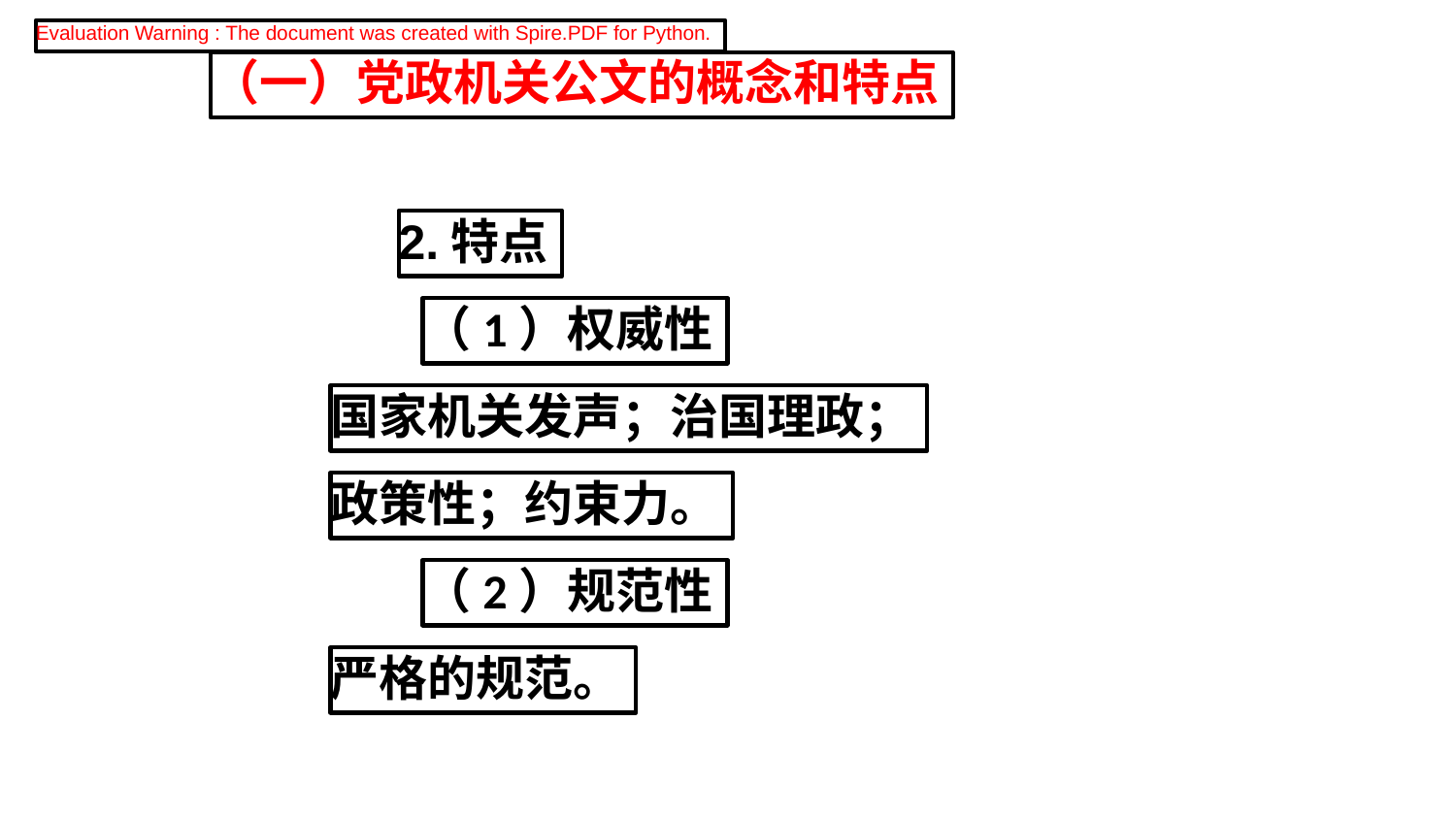

Evaluation Warning : The document was created with Spire.PDF for Python.
（一）党政机关公文的概念和特点
2.特点
（1）权威性
国家机关发声；治国理政；
政策性；约束力。
（2）规范性
严格的规范。